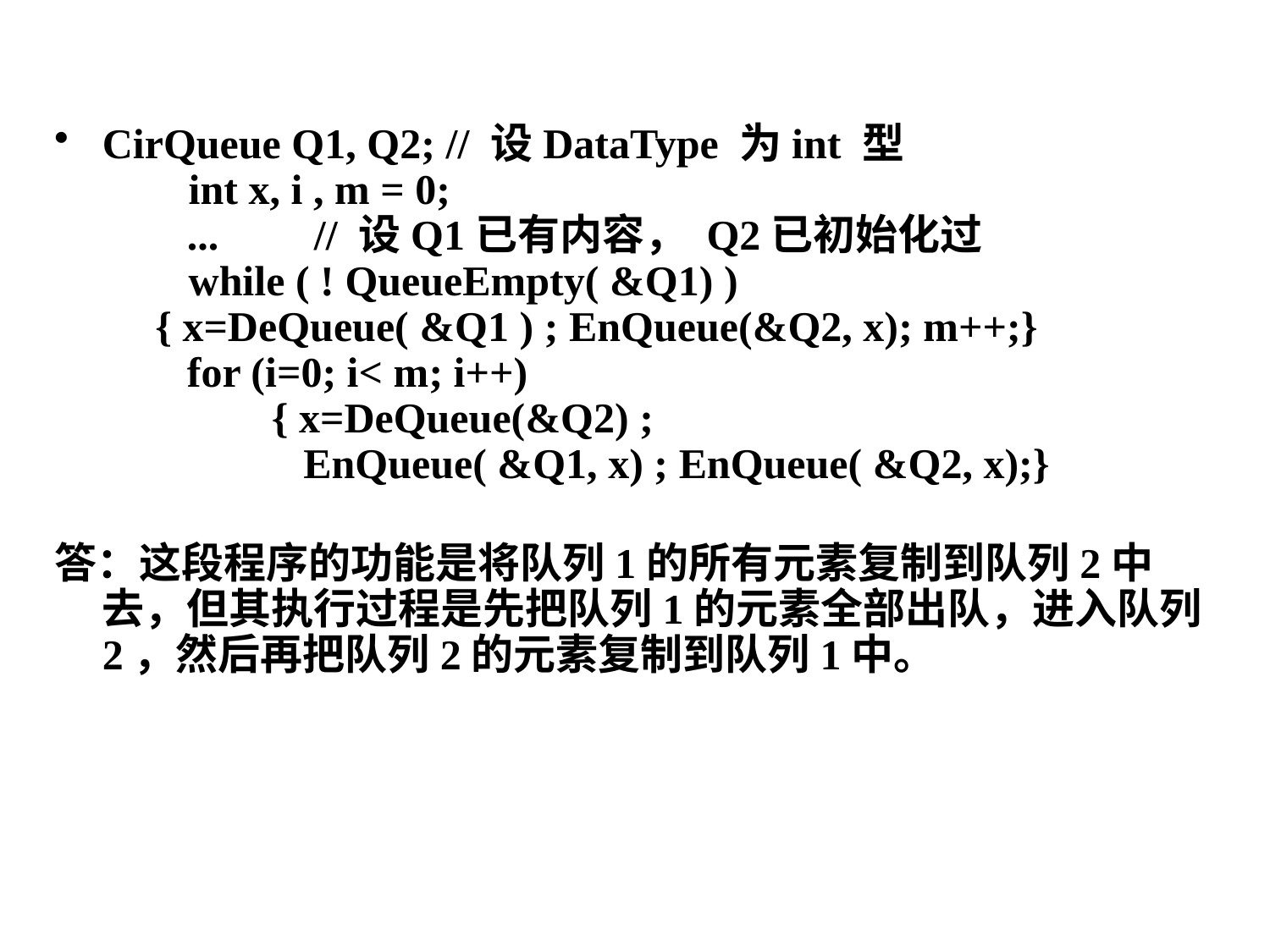

CirQueue Q1, Q2; // 设DataType 为int 型
        int x, i , m = 0;
        ...         // 设Q1已有内容， Q2已初始化过
        while ( ! QueueEmpty( &Q1) )
     { x=DeQueue( &Q1 ) ; EnQueue(&Q2, x); m++;}
        for (i=0; i< m; i++)
                { x=DeQueue(&Q2) ;
                   EnQueue( &Q1, x) ; EnQueue( &Q2, x);}
答：这段程序的功能是将队列1的所有元素复制到队列2中去，但其执行过程是先把队列1的元素全部出队，进入队列2，然后再把队列2的元素复制到队列1中。